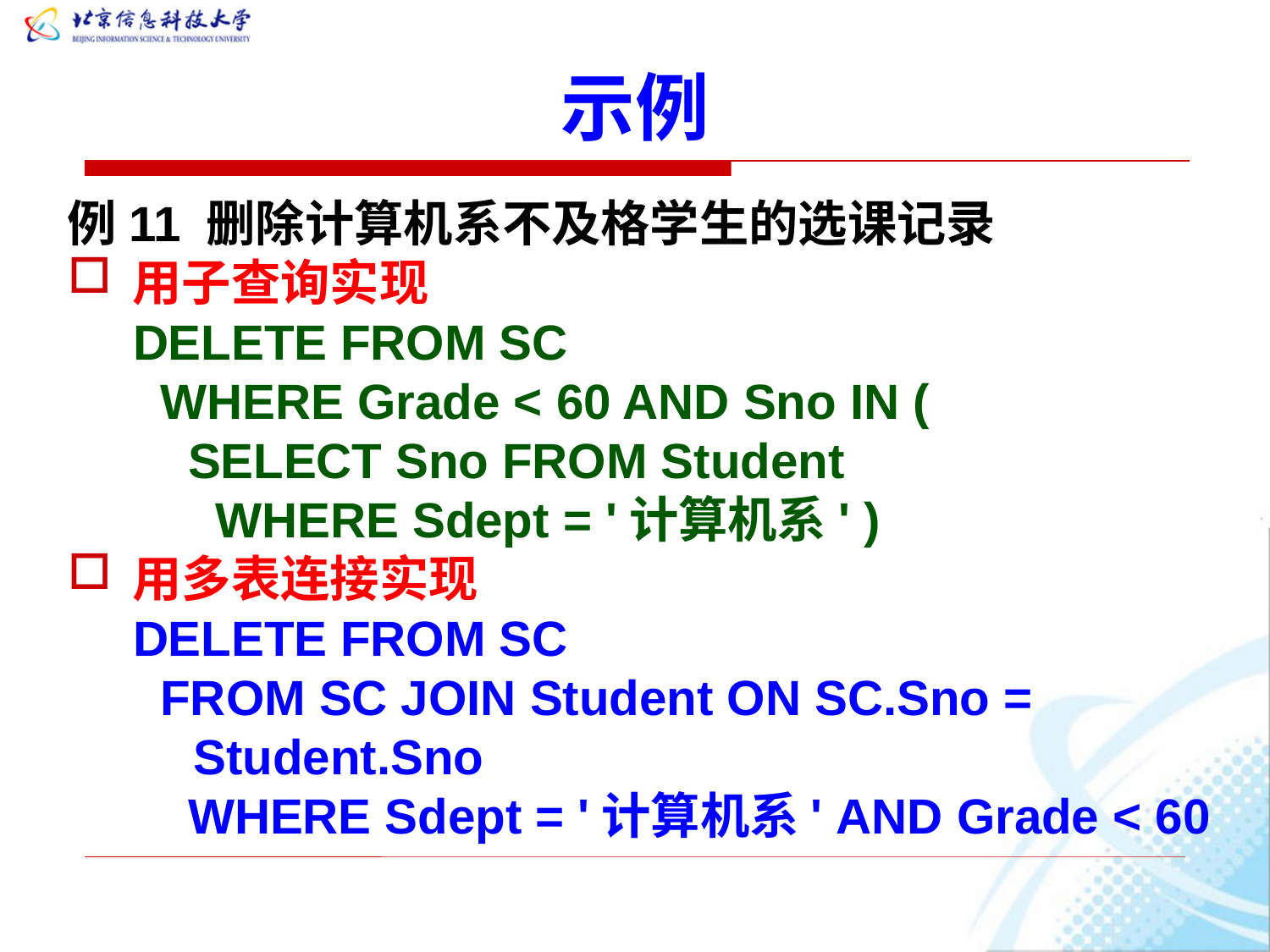

# 示例
例11 删除计算机系不及格学生的选课记录
用子查询实现
DELETE FROM SC
  WHERE Grade < 60 AND Sno IN (
    SELECT Sno FROM Student
      WHERE Sdept = '计算机系' )
用多表连接实现
DELETE FROM SC
  FROM SC JOIN Student ON SC.Sno = Student.Sno
    WHERE Sdept = '计算机系' AND Grade < 60

160